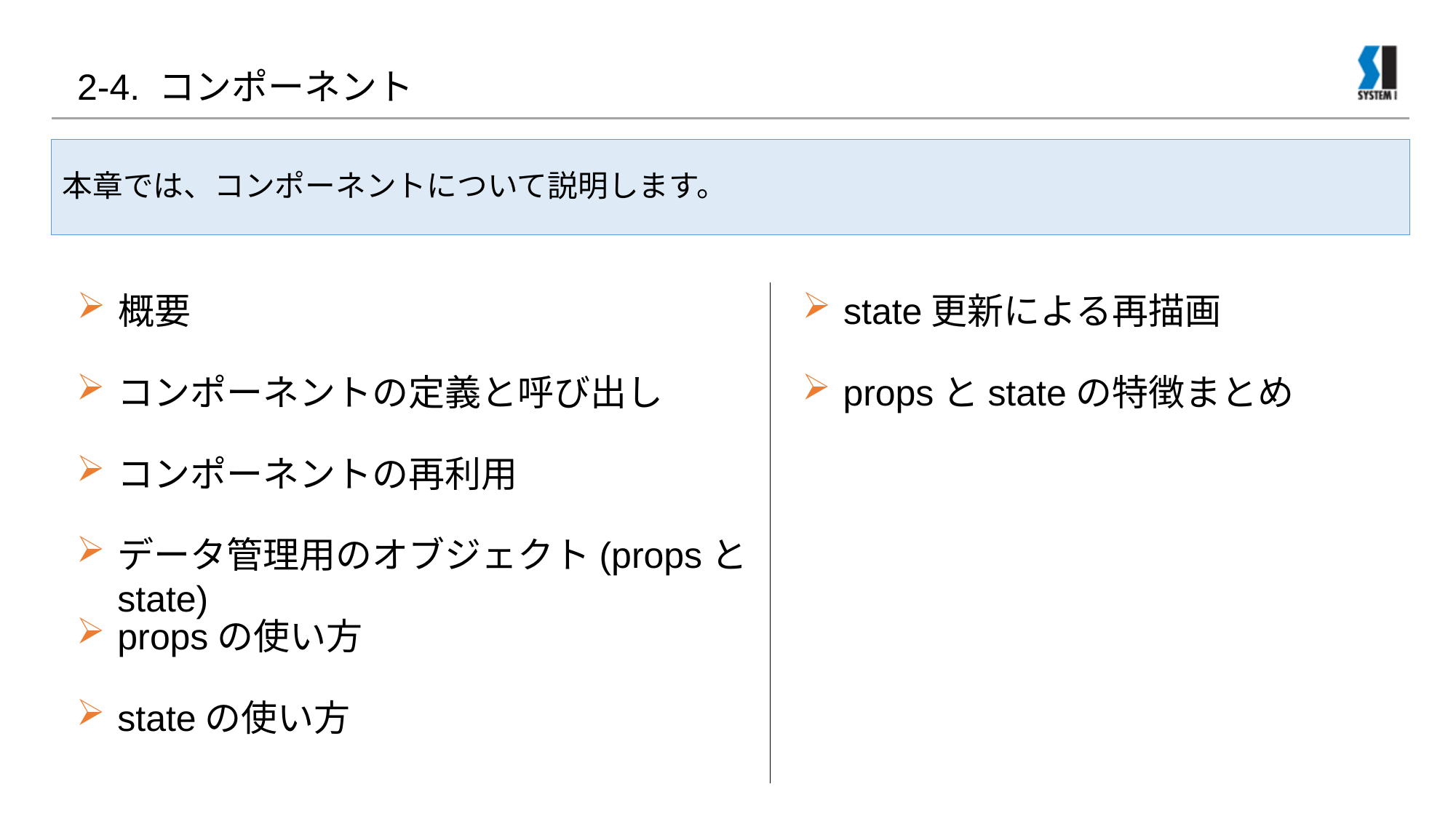

# 2-4. コンポーネント
本章では、コンポーネントについて説明します。
概要
state更新による再描画
コンポーネントの定義と呼び出し
propsとstateの特徴まとめ
コンポーネントの再利用
データ管理用のオブジェクト(propsとstate)
propsの使い方
stateの使い方